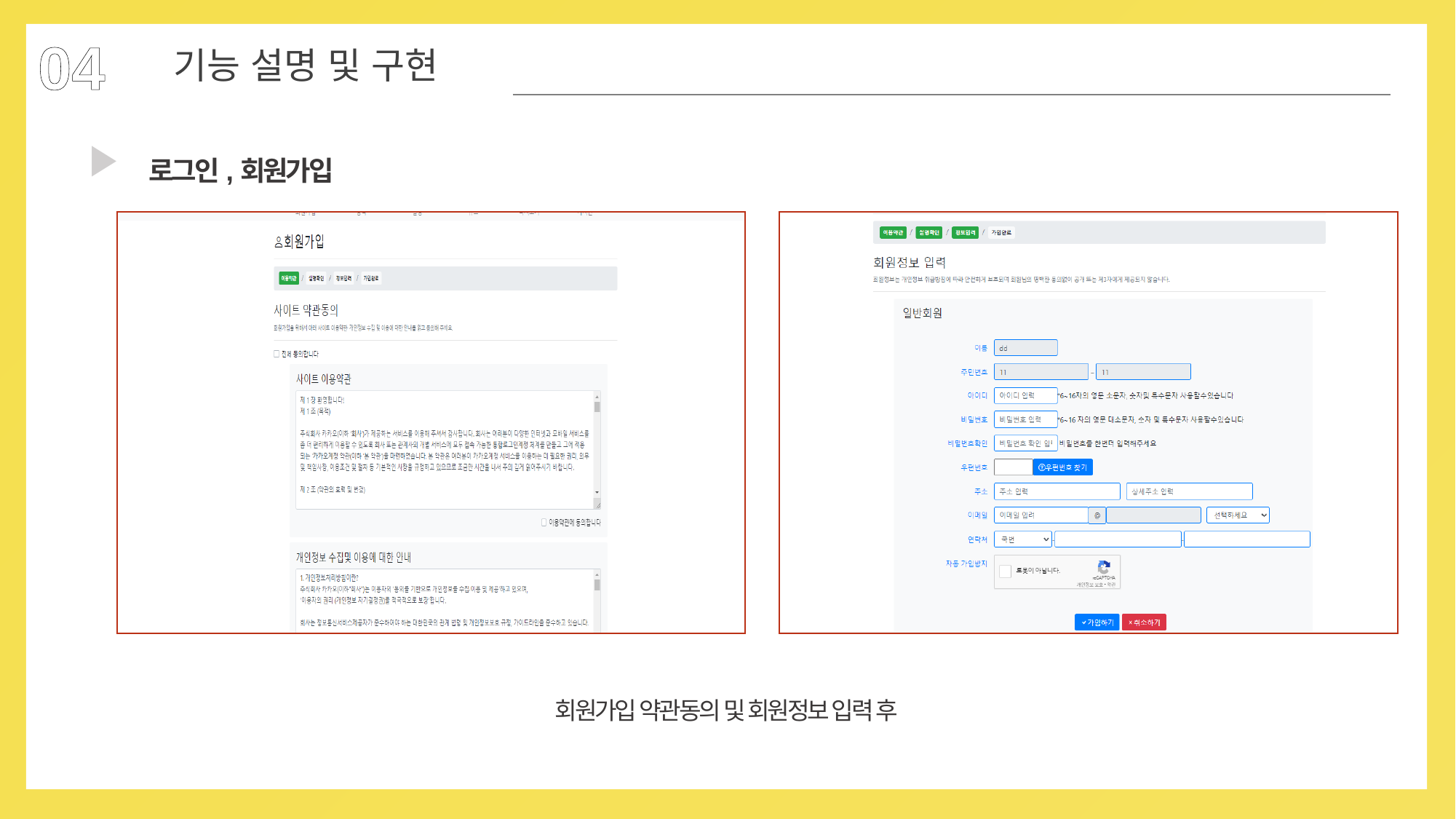

04

기능 설명 및 구현
▶
로그인,회원가입

회원가입 약관동의 및 회원정보 입력 후